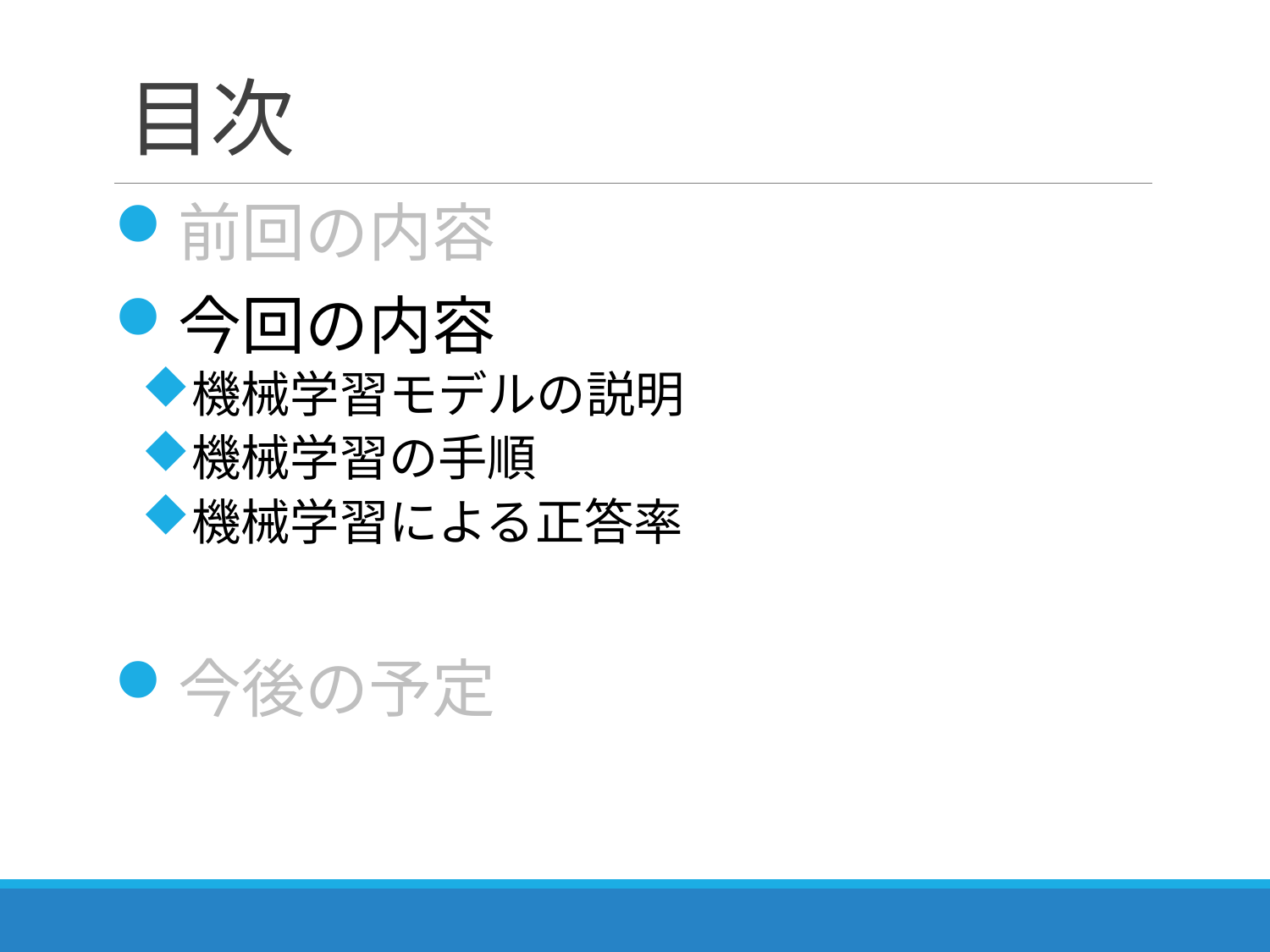

# 目次
前回の内容
今回の内容
機械学習モデルの説明
機械学習の手順
機械学習による正答率

今後の予定